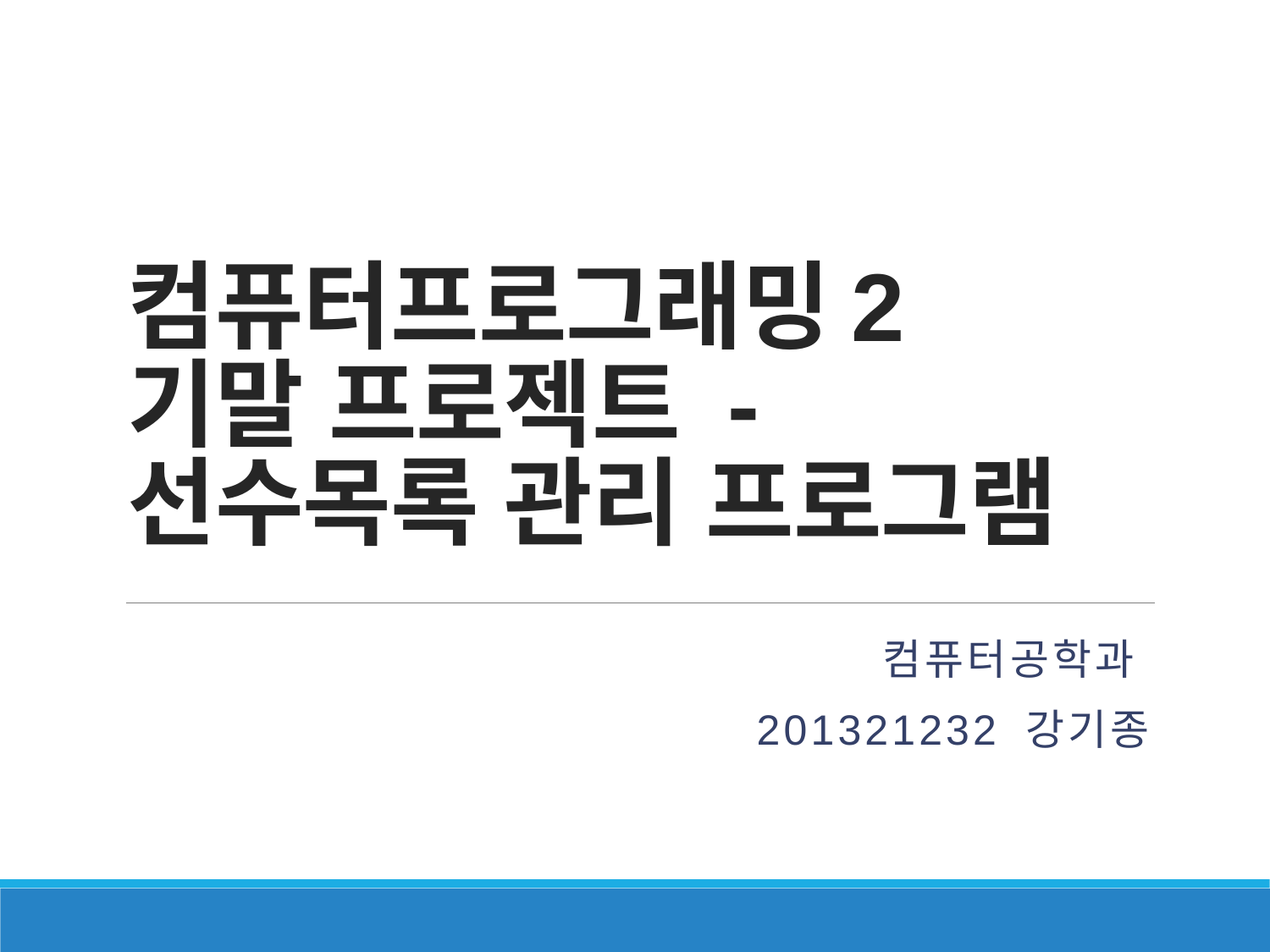

# 컴퓨터프로그래밍2 기말 프로젝트 - 선수목록 관리 프로그램
컴퓨터공학과
201321232 강기종